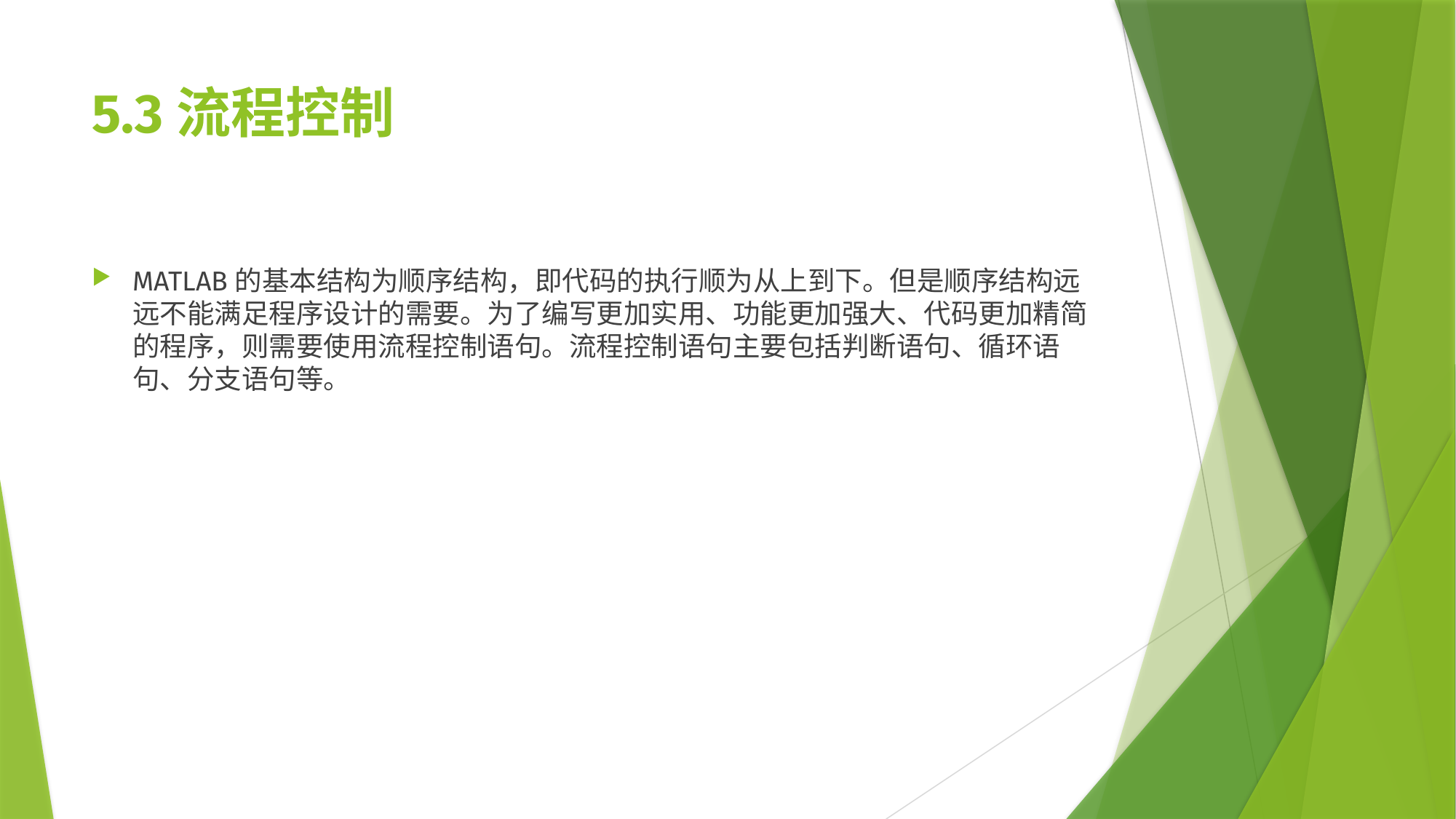

# 5.3流程控制
MATLAB的基本结构为顺序结构，即代码的执行顺为从上到下。但是顺序结构远远不能满足程序设计的需要。为了编写更加实用、功能更加强大、代码更加精简的程序，则需要使用流程控制语句。流程控制语句主要包括判断语句、循环语句、分支语句等。